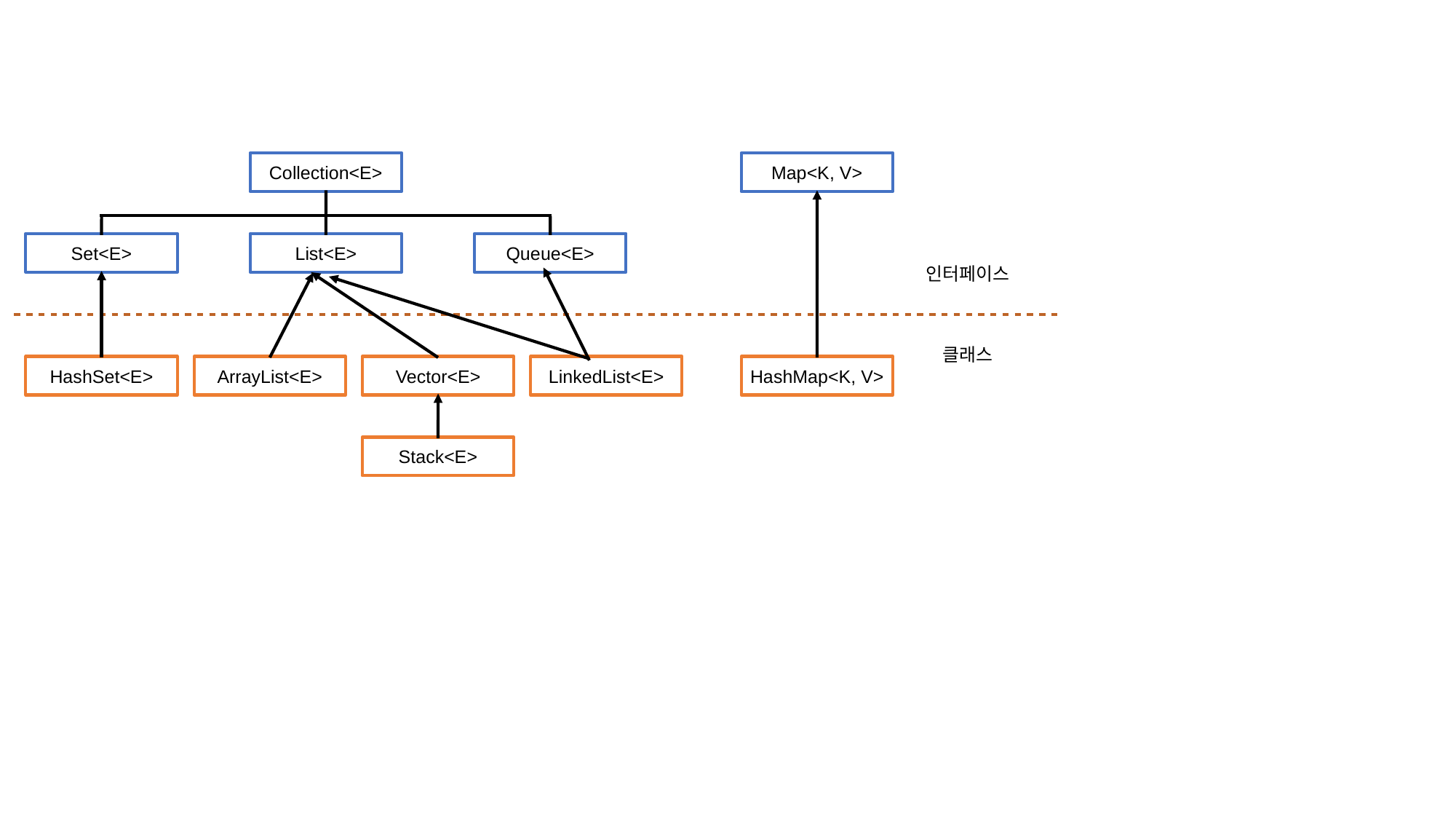

Collection<E>
Map<K, V>

Set<E>
List<E>
Queue<E>
인터페이스

클래스
HashSet<E>
ArrayList<E>
Vector<E>
LinkedList<E>
HashMap<K, V>

Stack<E>